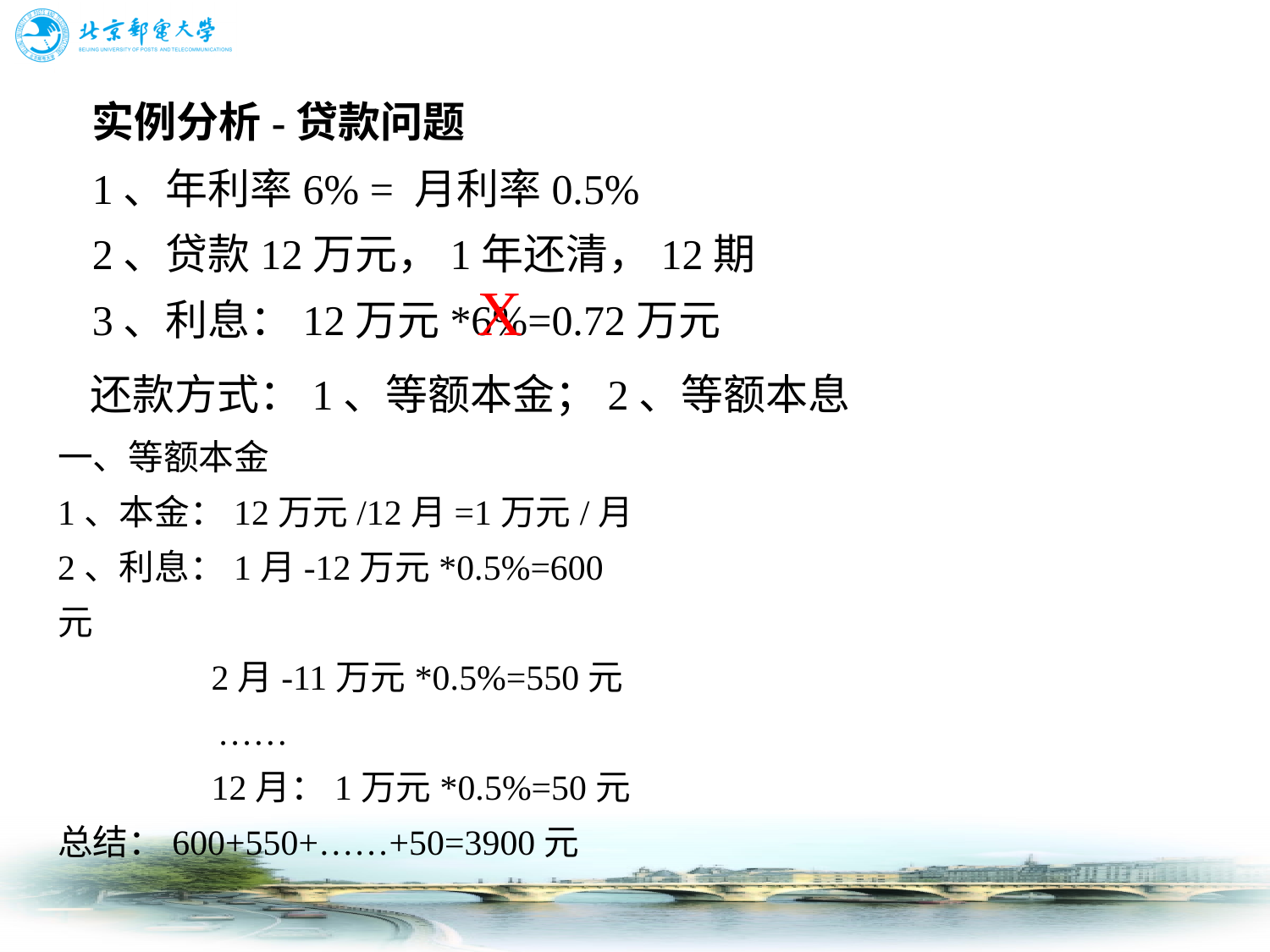

# 实例分析-贷款问题 1、年利率6% = 月利率0.5% 2、贷款12万元，1年还清，12期 3、利息：12万元*6%=0.72万元
X
还款方式：1、等额本金；2、等额本息
一、等额本金
1、本金：12万元/12月=1万元/月
2、利息：1月-12万元*0.5%=600元
	   2月-11万元*0.5%=550元
                  ……
	   12月：1万元*0.5%=50元
总结：600+550+……+50=3900元